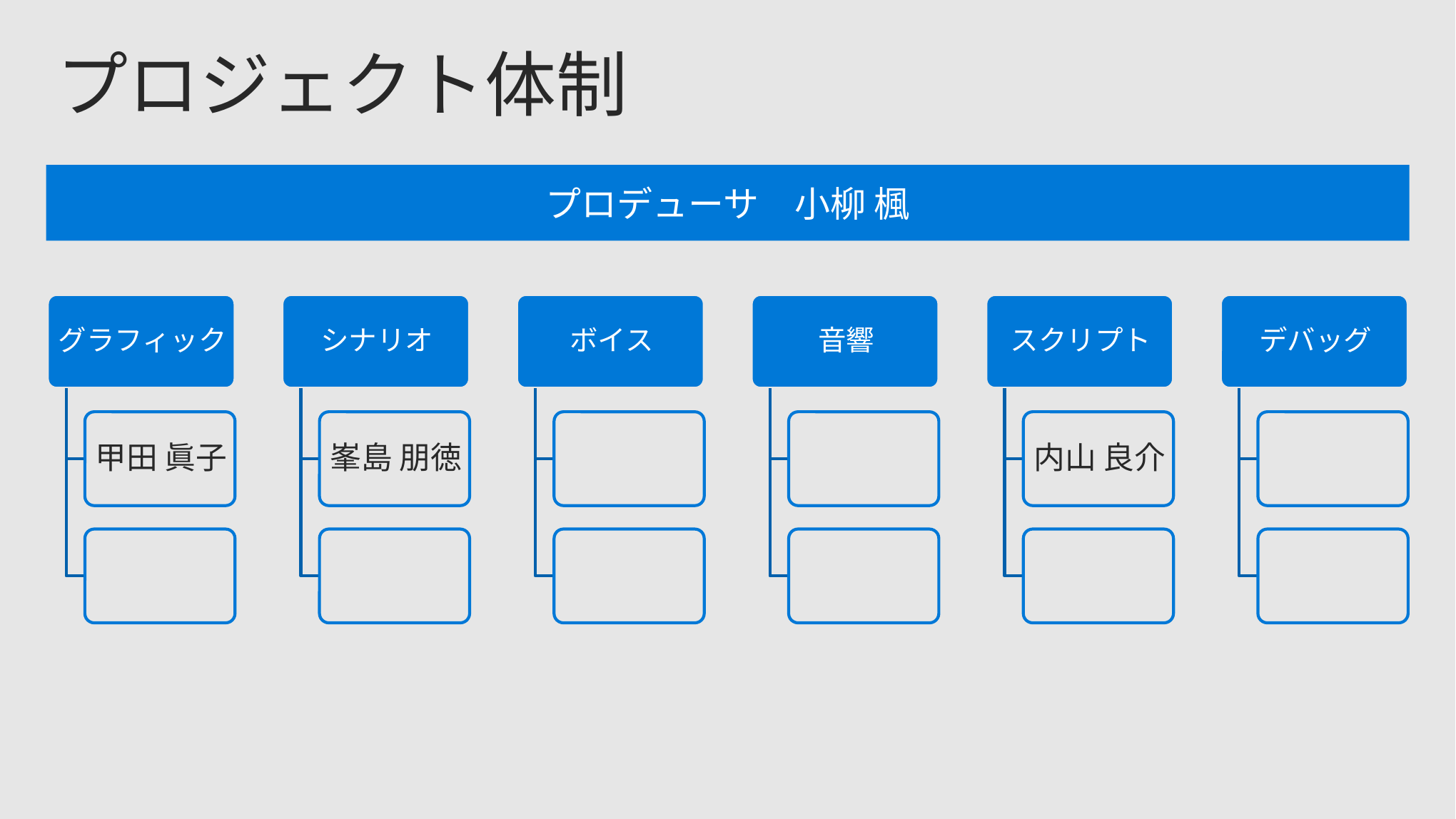

# プロジェクト体制
グラフィック
甲田 眞子

シナリオ
峯島 朋徳

ボイス

音響

スクリプト
内山 良介

デバッグ

プロデューサ　小柳 楓